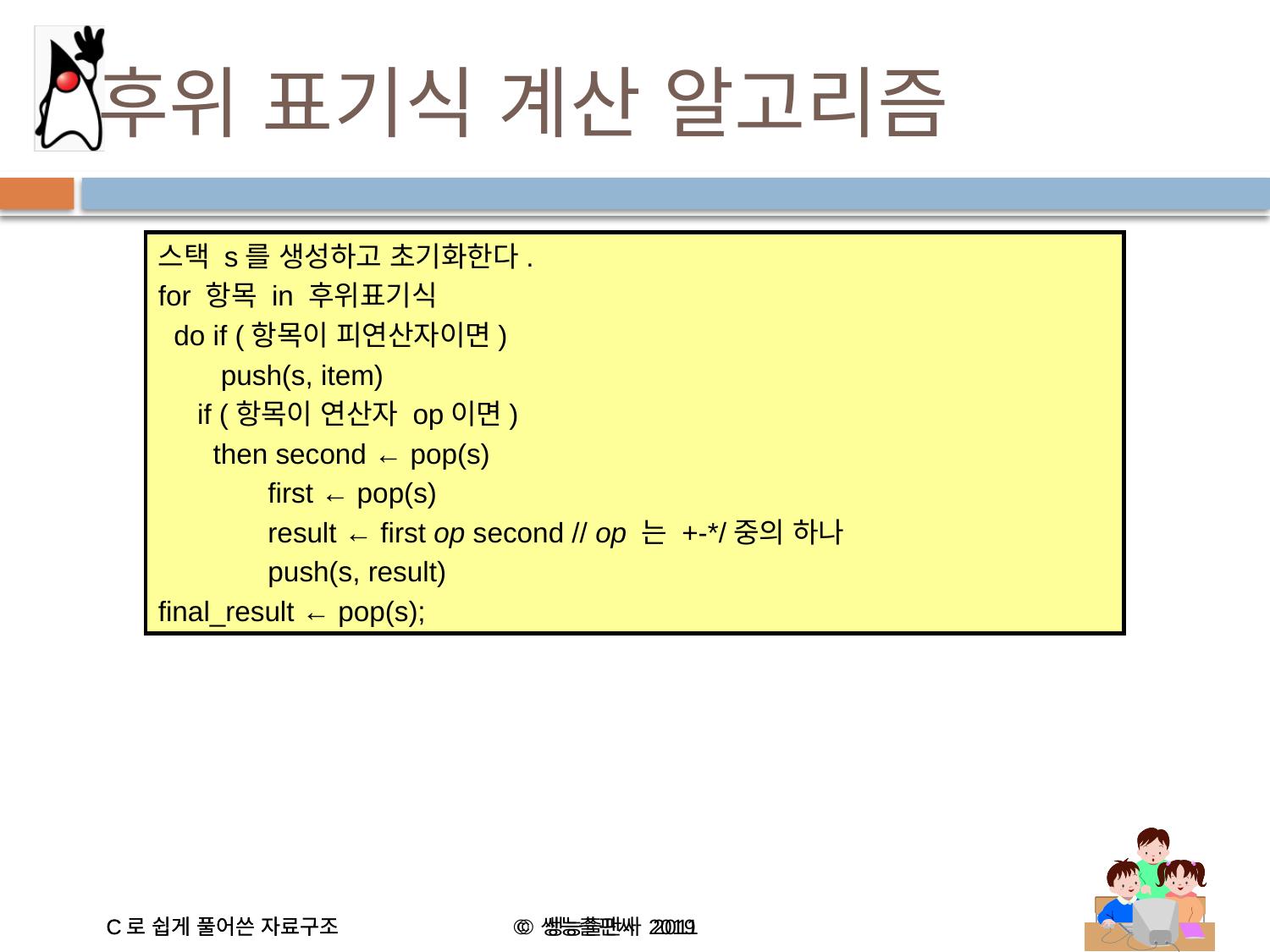

# 후위 표기식 계산 알고리즘
스택 s를 생성하고 초기화한다.
for 항목 in 후위표기식
  do if (항목이 피연산자이면)
        push(s, item)
     if (항목이 연산자 op이면)
       then second ← pop(s)
              first ← pop(s)
              result ← first op second // op 는 +-*/중의 하나
              push(s, result)
final_result ← pop(s);